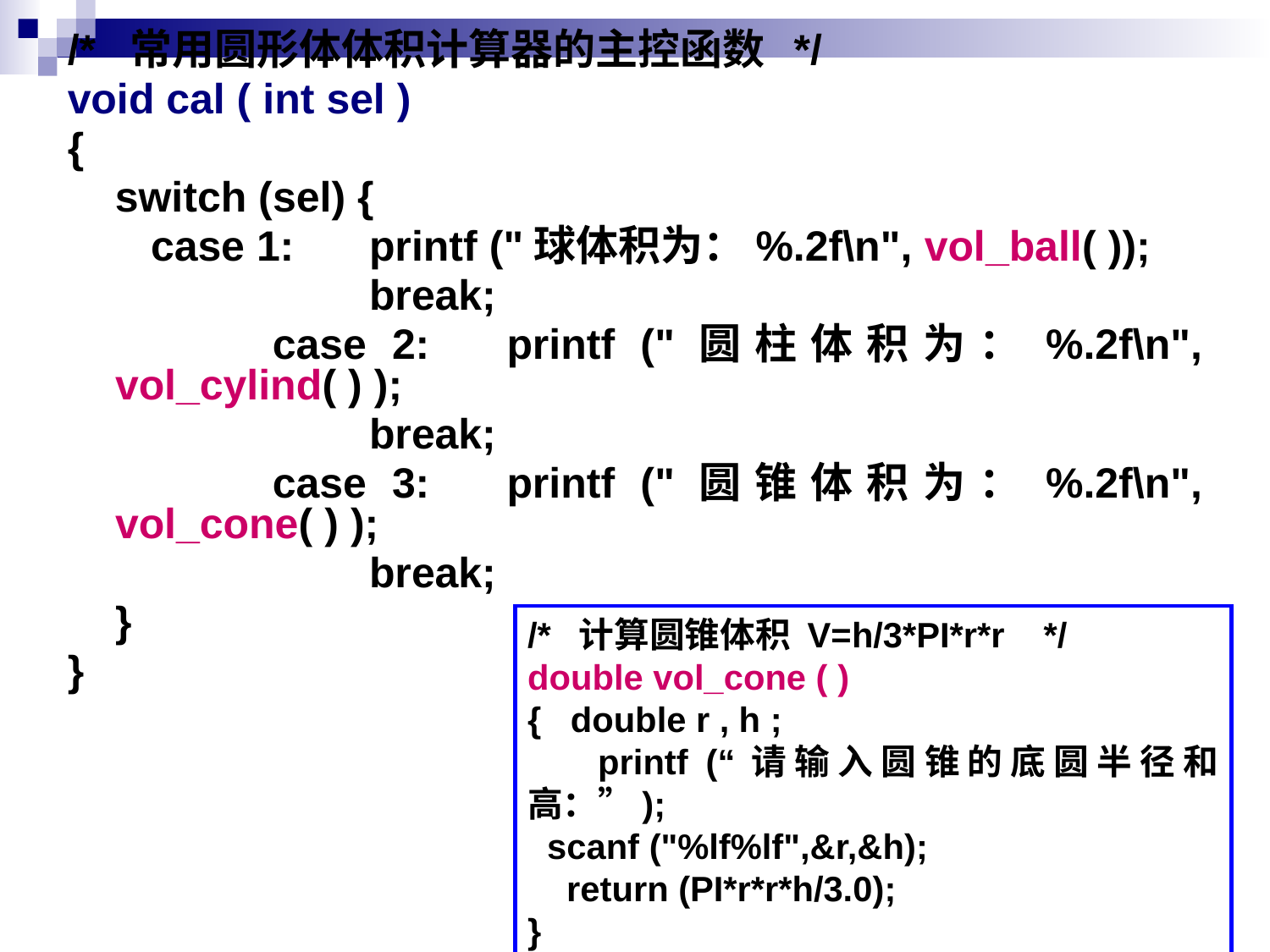

/*  常用圆形体体积计算器的主控函数  */
void cal ( int sel )
{
    switch (sel) {
    	   case 1: 	printf ("球体积为：%.2f\n", vol_ball( ));
			break;
        case 2: 	printf ("圆柱体积为：%.2f\n", vol_cylind( ) );
			break;
        case 3: 	printf ("圆锥体积为：%.2f\n", vol_cone( ) );
			break;
	}
}
/*  计算圆锥体积 V=h/3*PI*r*r    */
double vol_cone ( )
{   double r , h ;
    printf (“请输入圆锥的底圆半径和高：”);
  scanf ("%lf%lf",&r,&h);
    return (PI*r*r*h/3.0);
}
/* 计算球体体积 V=4/3*PI*r*r*r */
double vol_ball( )
{    double r ;
     printf("请输入球的半径：");
     scanf("%lf",&r);
     return(4.0/3.0*PI*r*r*r);
}
/* 计算圆柱体积 V=PI*r*r*h     */
double vol_cylind( )
{   double r , h ;
    printf("请输入圆柱的底圆半径和高：");
    scanf("%lf%lf",&r,&h);
    return(PI*r*r*h);
}